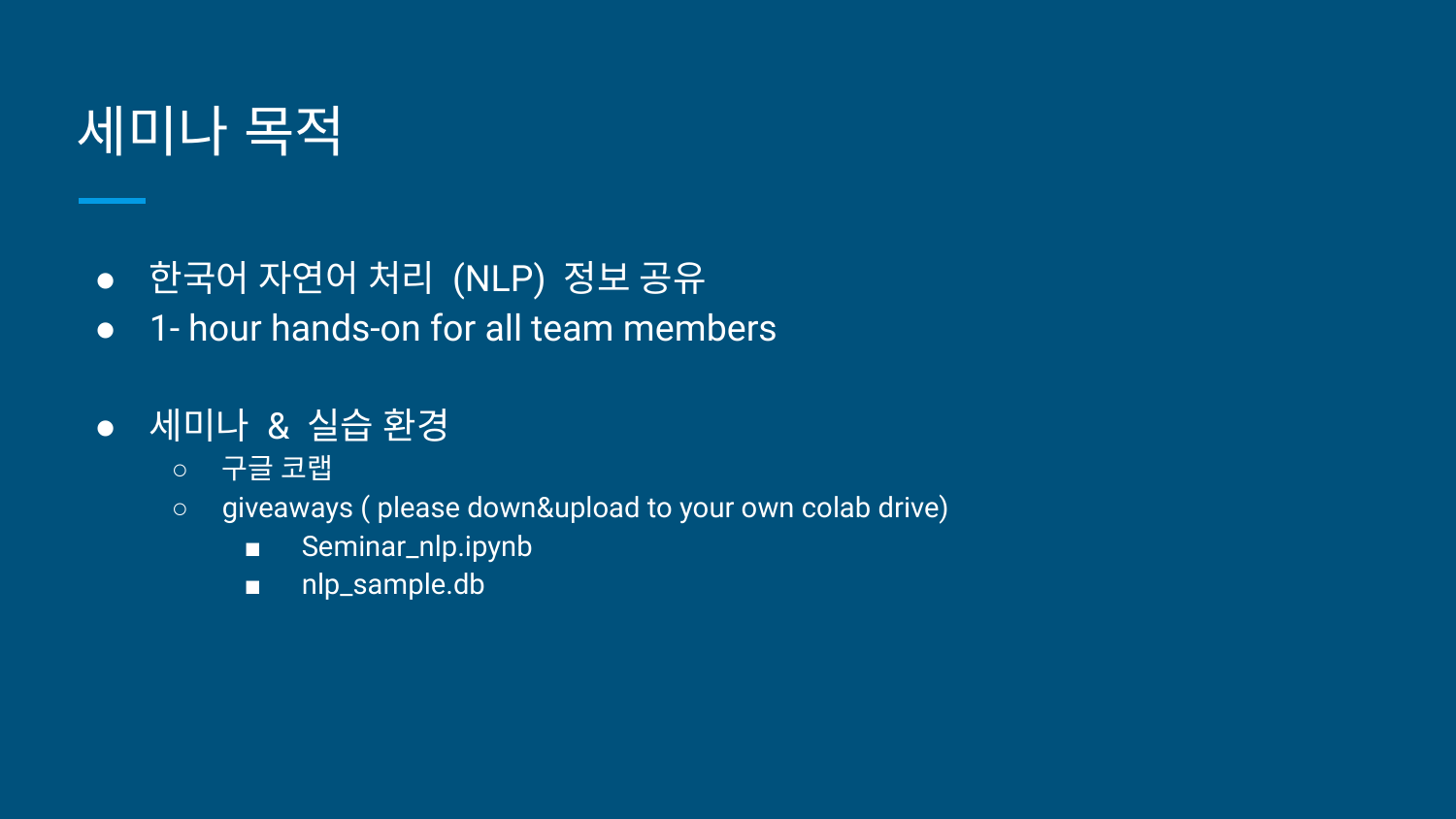

# 세미나 목적
한국어 자연어 처리 (NLP) 정보 공유
1- hour hands-on for all team members

세미나 & 실습 환경
구글 코랩
giveaways ( please down&upload to your own colab drive)
 Seminar_nlp.ipynb
 nlp_sample.db